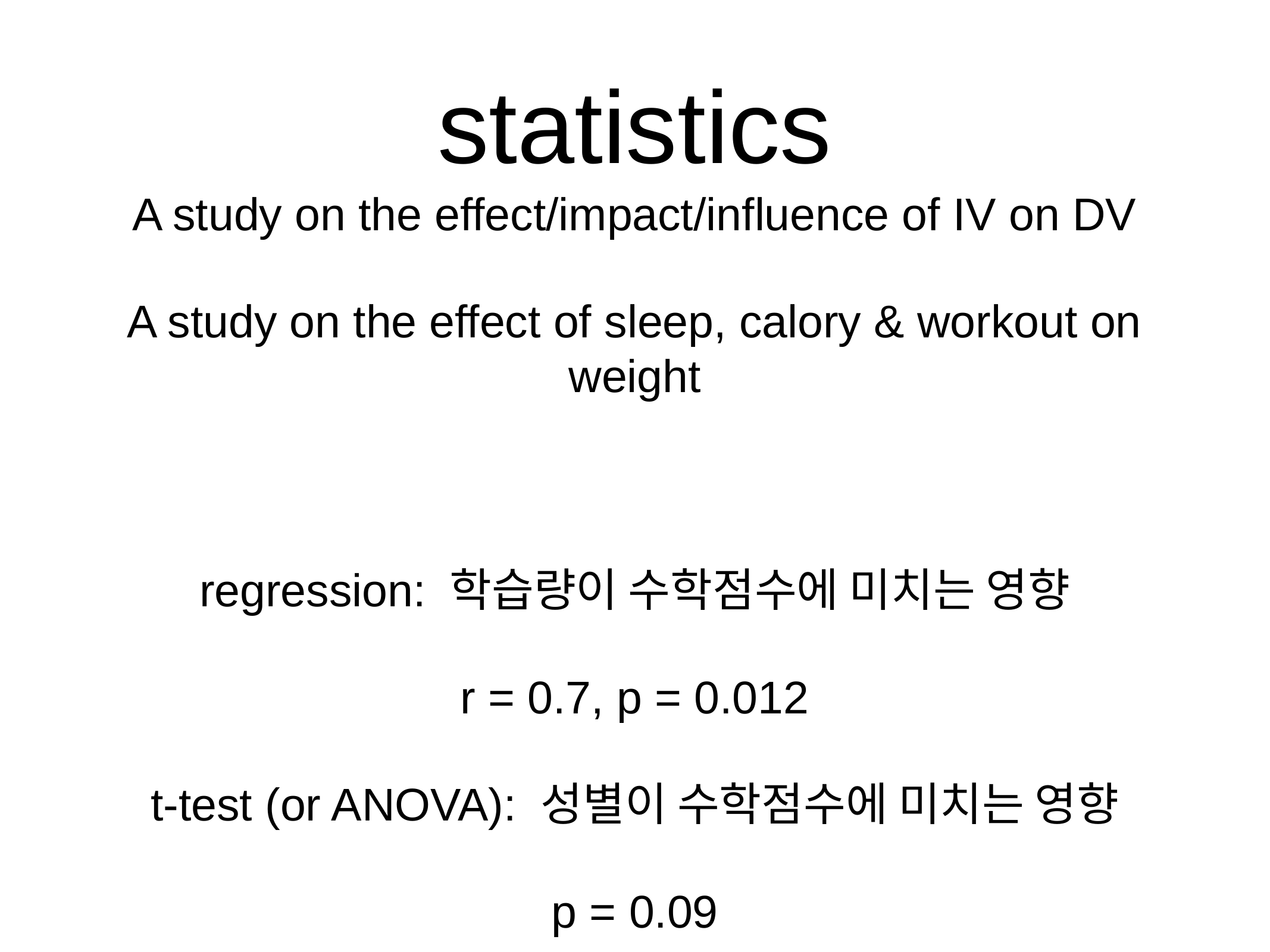

statistics
A study on the effect/impact/influence of IV on DV
A study on the effect of sleep, calory & workout on weight

regression: 학습량이 수학점수에 미치는 영향
r = 0.7, p = 0.012
t-test (or ANOVA): 성별이 수학점수에 미치는 영향
p = 0.09